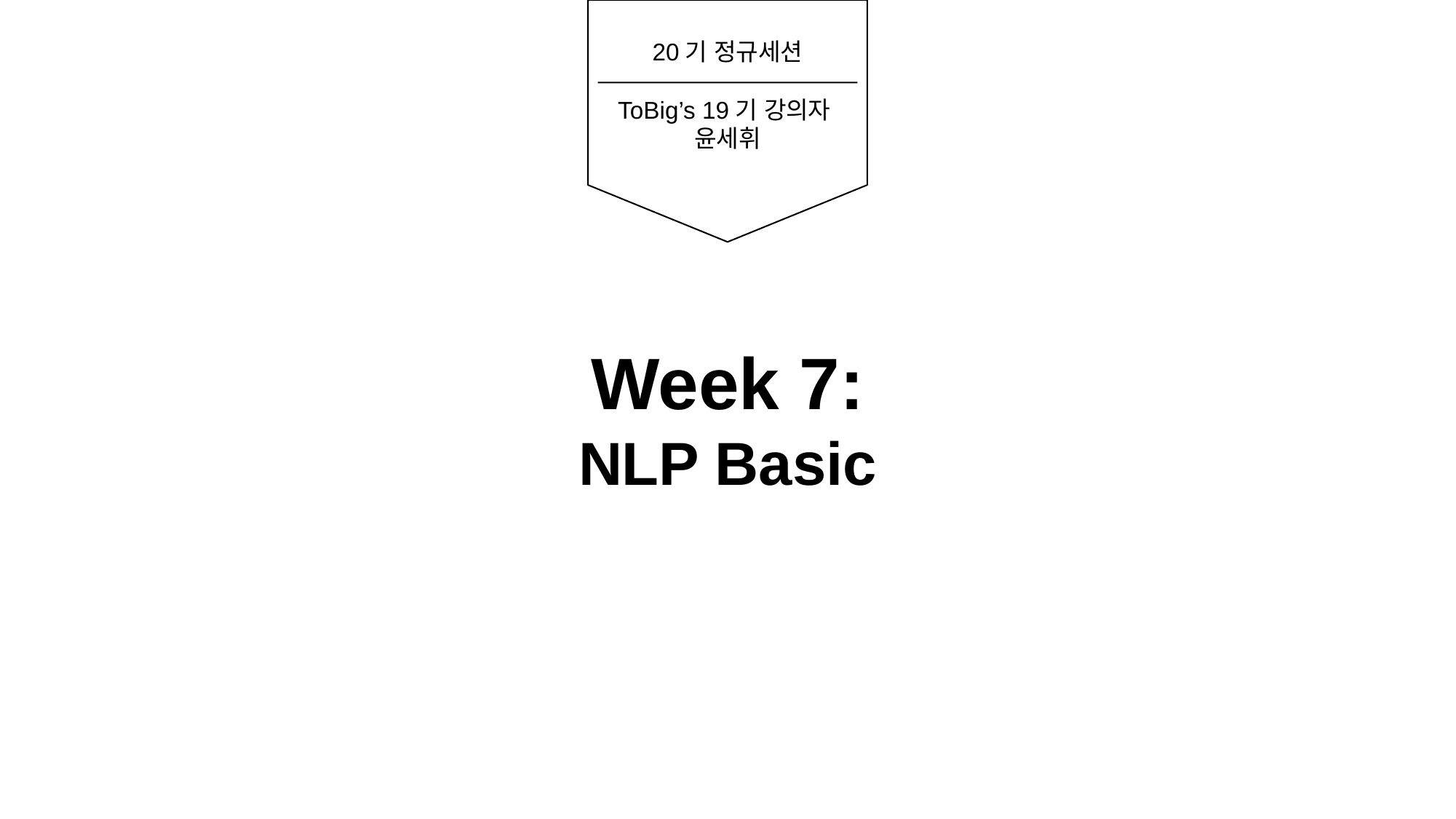

20기 정규세션

ToBig’s 19기 강의자
윤세휘
Week 7:
NLP Basic